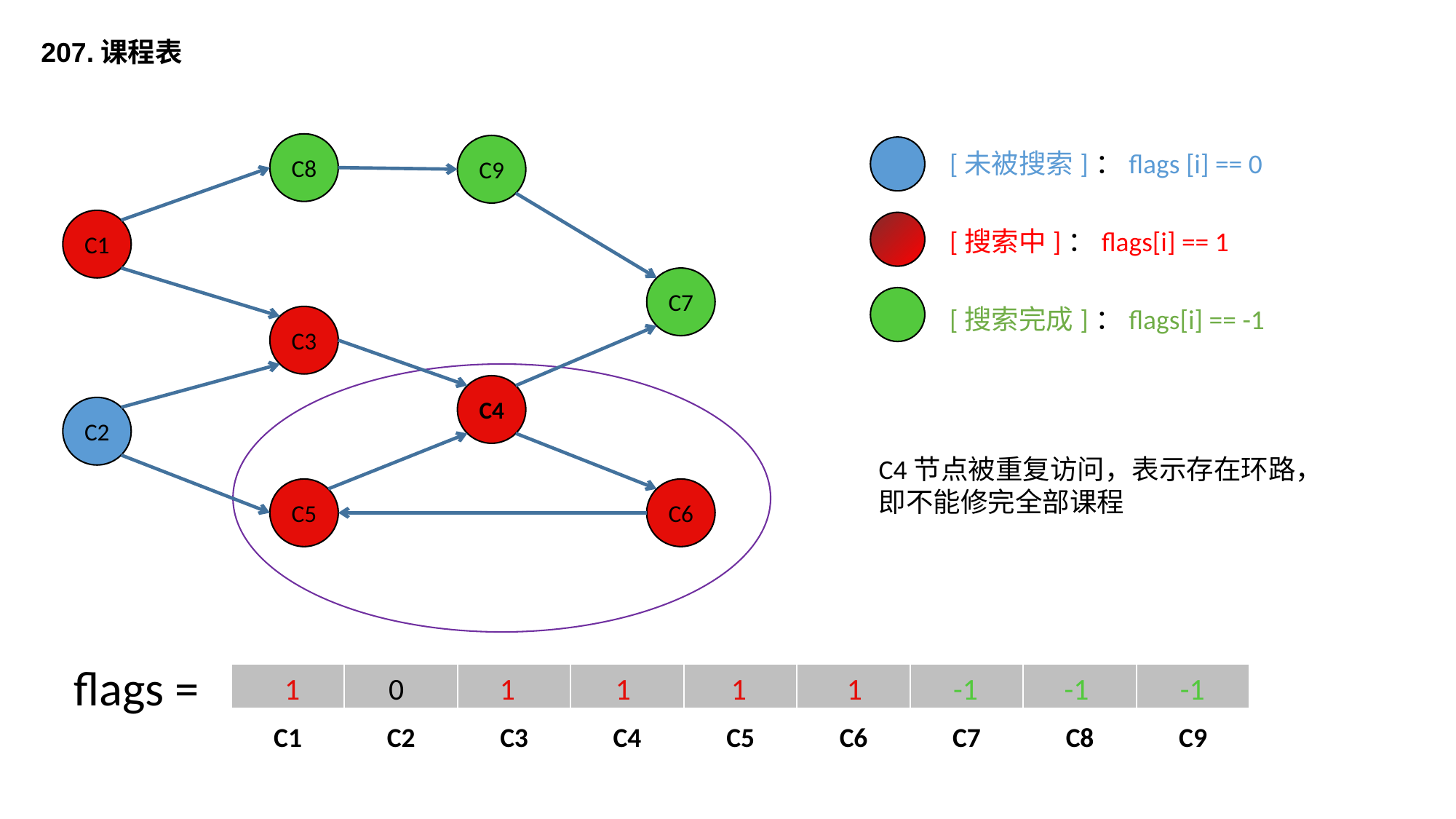

207.课程表
C8
C9

[未被搜索]：flags [i] == 0
C1

[搜索中]：flags[i] == 1
C7

[搜索完成]：flags[i] == -1
C3

C4
C2
C4节点被重复访问，表示存在环路，即不能修完全部课程

C5
C6
flags =
|  |  |  |  |  |  |  |  |  |
| --- | --- | --- | --- | --- | --- | --- | --- | --- |
1
1
1
1
-1
-1
-1
0
1
| C1 | C2 | C3 | C4 | C5 | C6 | C7 | C8 | C9 |
| --- | --- | --- | --- | --- | --- | --- | --- | --- |